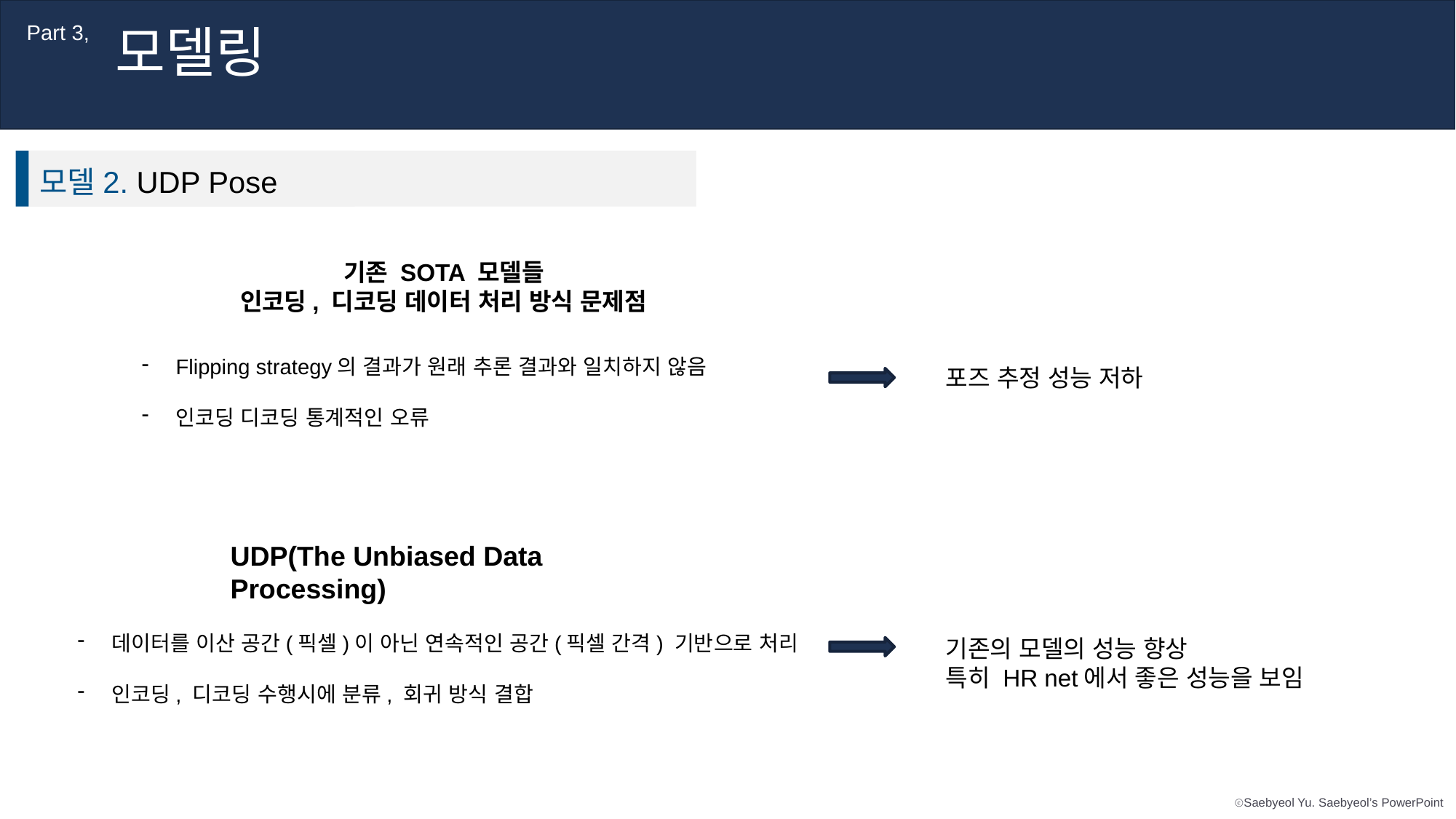

모델링
Part 3,

모델2. UDP Pose
기존 SOTA 모델들
인코딩, 디코딩 데이터 처리 방식 문제점
Flipping strategy의 결과가 원래 추론 결과와 일치하지 않음
인코딩 디코딩 통계적인 오류
포즈 추정 성능 저하

UDP(The Unbiased Data Processing)
데이터를 이산 공간(픽셀)이 아닌 연속적인 공간(픽셀 간격) 기반으로 처리
인코딩, 디코딩 수행시에 분류, 회귀 방식 결합
기존의 모델의 성능 향상
특히 HR net에서 좋은 성능을 보임